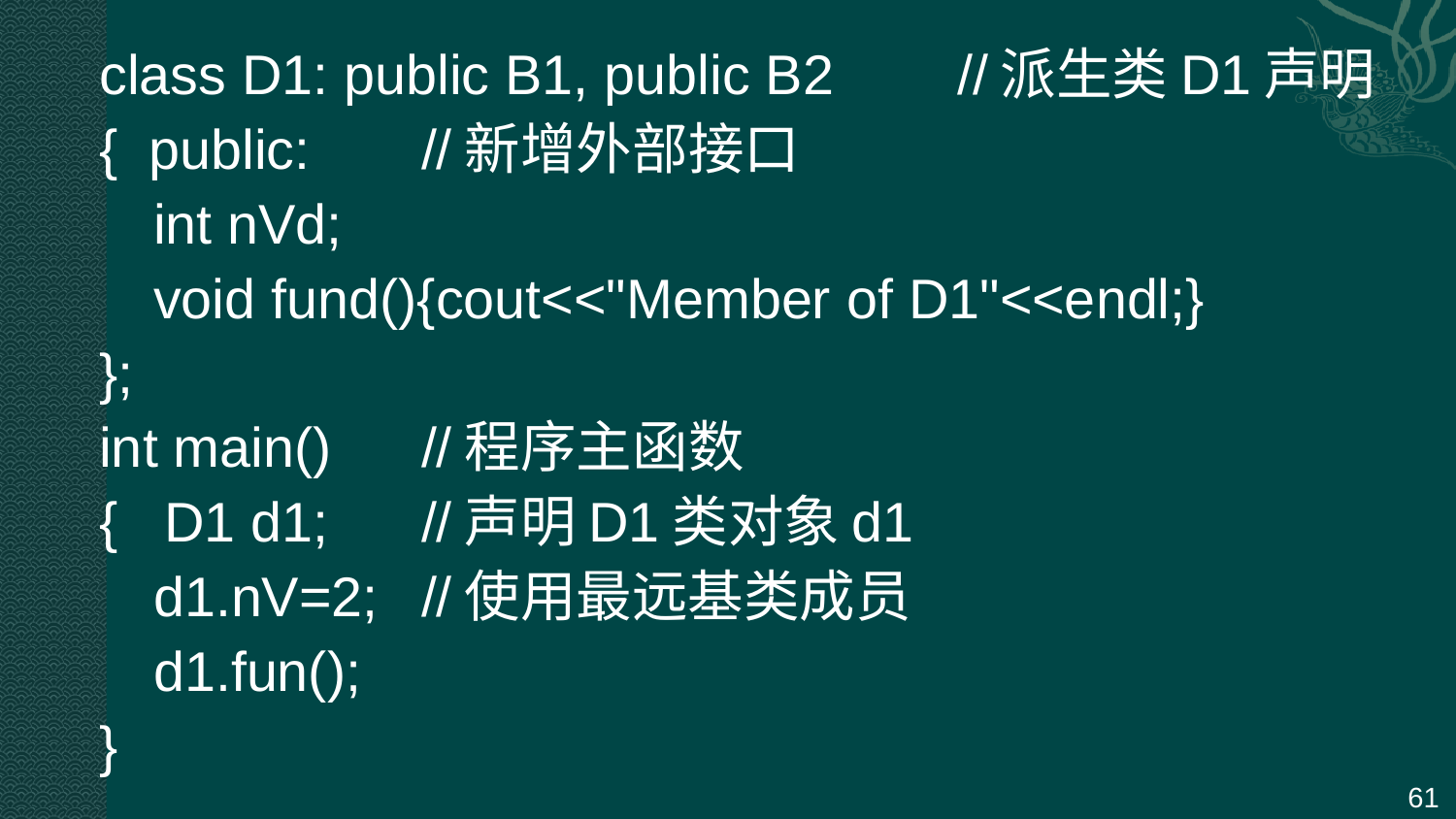

class D1: public B1, public B2	//派生类D1声明
{  public:	//新增外部接口
	int nVd;
	void fund(){cout<<"Member of D1"<<endl;}
};
int main()	//程序主函数
{   D1 d1;	//声明D1类对象d1
	d1.nV=2;	//使用最远基类成员
	d1.fun();
}
61